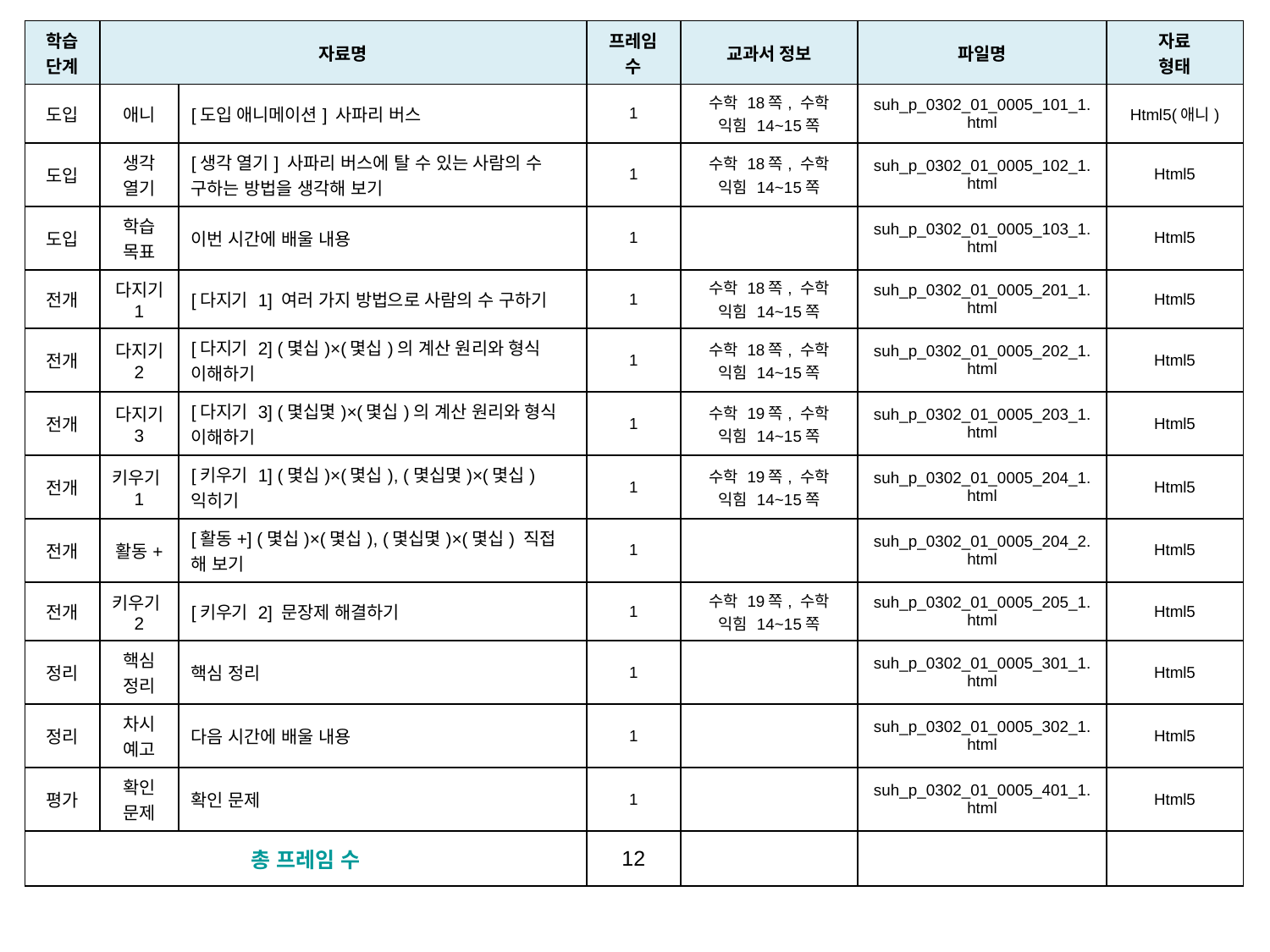

| 학습 단계 | 자료명 |  | 프레임 수 | 교과서 정보 | 파일명 | 자료 형태 |
| --- | --- | --- | --- | --- | --- | --- |
| 도입 | 애니 | [도입 애니메이션] 사파리 버스 | 1 | 수학 18쪽, 수학 익힘 14~15쪽 | suh\_p\_0302\_01\_0005\_101\_1.html | Html5(애니) |
| 도입 | 생각 열기 | [생각 열기] 사파리 버스에 탈 수 있는 사람의 수 구하는 방법을 생각해 보기 | 1 | 수학 18쪽, 수학 익힘 14~15쪽 | suh\_p\_0302\_01\_0005\_102\_1.html | Html5 |
| 도입 | 학습 목표 | 이번 시간에 배울 내용 | 1 |  | suh\_p\_0302\_01\_0005\_103\_1.html | Html5 |
| 전개 | 다지기 1 | [다지기 1] 여러 가지 방법으로 사람의 수 구하기 | 1 | 수학 18쪽, 수학 익힘 14~15쪽 | suh\_p\_0302\_01\_0005\_201\_1.html | Html5 |
| 전개 | 다지기 2 | [다지기 2] (몇십)×(몇십)의 계산 원리와 형식 이해하기 | 1 | 수학 18쪽, 수학 익힘 14~15쪽 | suh\_p\_0302\_01\_0005\_202\_1.html | Html5 |
| 전개 | 다지기 3 | [다지기 3] (몇십몇)×(몇십)의 계산 원리와 형식 이해하기 | 1 | 수학 19쪽, 수학 익힘 14~15쪽 | suh\_p\_0302\_01\_0005\_203\_1.html | Html5 |
| 전개 | 키우기1 | [키우기 1] (몇십)×(몇십), (몇십몇)×(몇십) 익히기 | 1 | 수학 19쪽, 수학 익힘 14~15쪽 | suh\_p\_0302\_01\_0005\_204\_1.html | Html5 |
| 전개 | 활동+ | [활동+] (몇십)×(몇십), (몇십몇)×(몇십) 직접 해 보기 | 1 |  | suh\_p\_0302\_01\_0005\_204\_2.html | Html5 |
| 전개 | 키우기2 | [키우기 2] 문장제 해결하기 | 1 | 수학 19쪽, 수학 익힘 14~15쪽 | suh\_p\_0302\_01\_0005\_205\_1.html | Html5 |
| 정리 | 핵심 정리 | 핵심 정리 | 1 |  | suh\_p\_0302\_01\_0005\_301\_1.html | Html5 |
| 정리 | 차시 예고 | 다음 시간에 배울 내용 | 1 |  | suh\_p\_0302\_01\_0005\_302\_1.html | Html5 |
| 평가 | 확인 문제 | 확인 문제 | 1 |  | suh\_p\_0302\_01\_0005\_401\_1.html | Html5 |
| 총 프레임 수 |  |  | 12 |  |  |  |